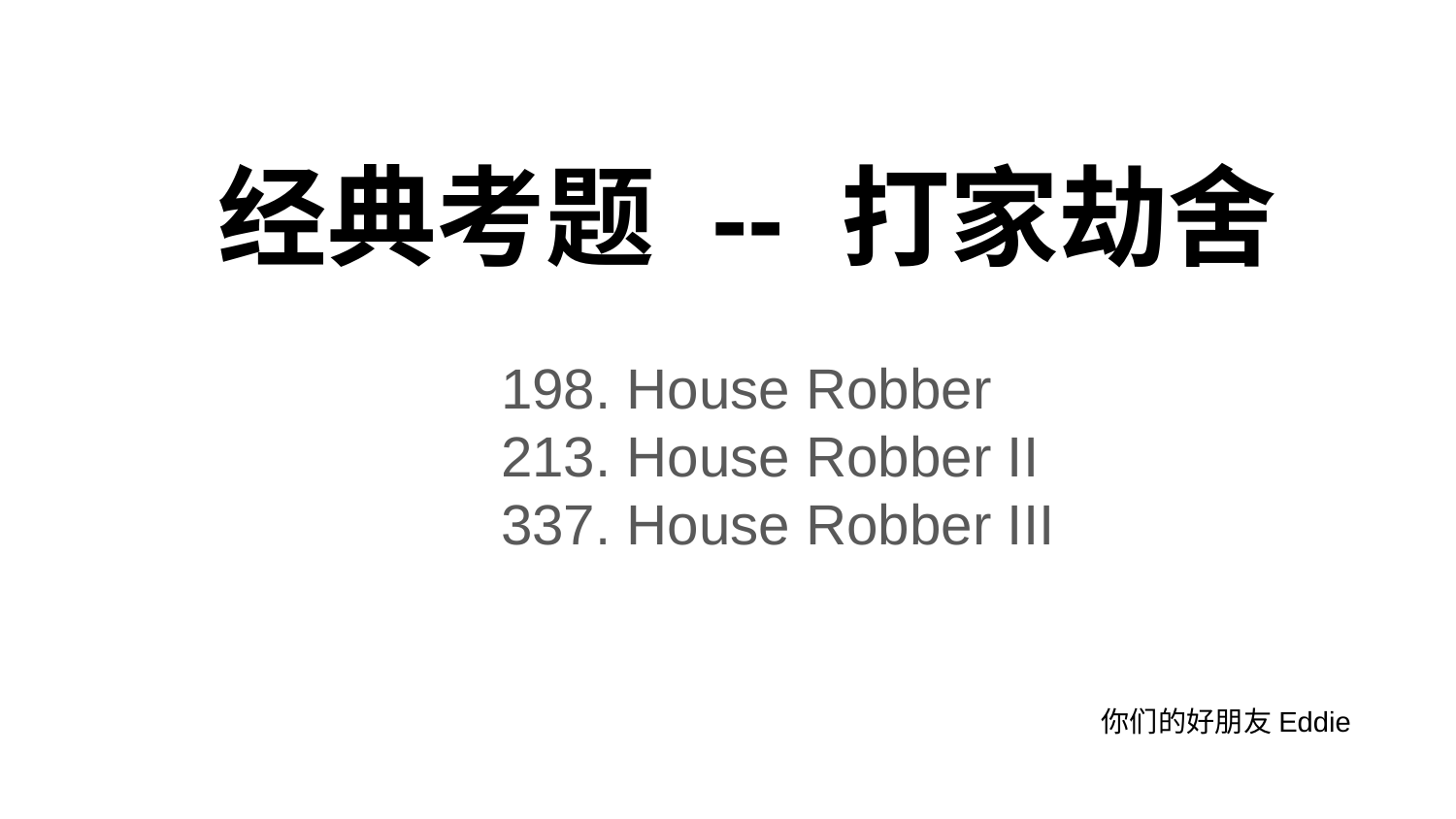

# 经典考题 -- 打家劫舍
198. House Robber
213. House Robber II
337. House Robber III
你们的好朋友Eddie